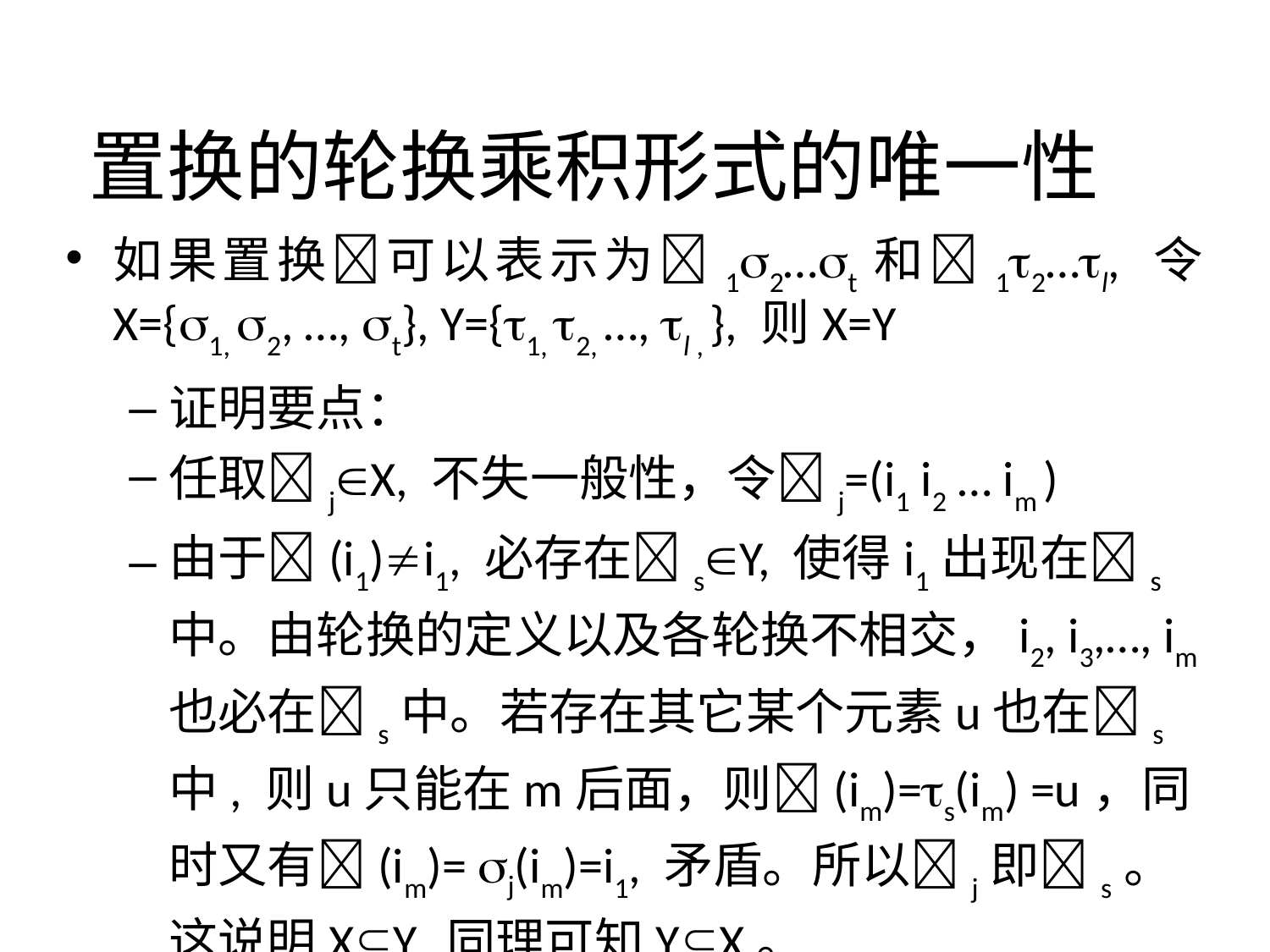

# 置换的轮换乘积形式的唯一性
如果置换σ可以表示为σ1σ2…σt和τ1τ2…τl, 令X={σ1, σ2, …, σt}, Y={τ1, τ2, …, τl , }, 则X=Y
证明要点：
任取σj∈X, 不失一般性，令σj=(i1 i2 … im )
由于σ(i1)≠i1, 必存在τs∈Y, 使得i1出现在τs中。由轮换的定义以及各轮换不相交，i2, i3,…, im也必在τs中。若存在其它某个元素u也在τs中, 则u只能在m后面，则σ(im)=τs(im) =u，同时又有σ(im)= σj(im)=i1, 矛盾。所以σj即τs。这说明X⊆Y, 同理可知Y⊆X。